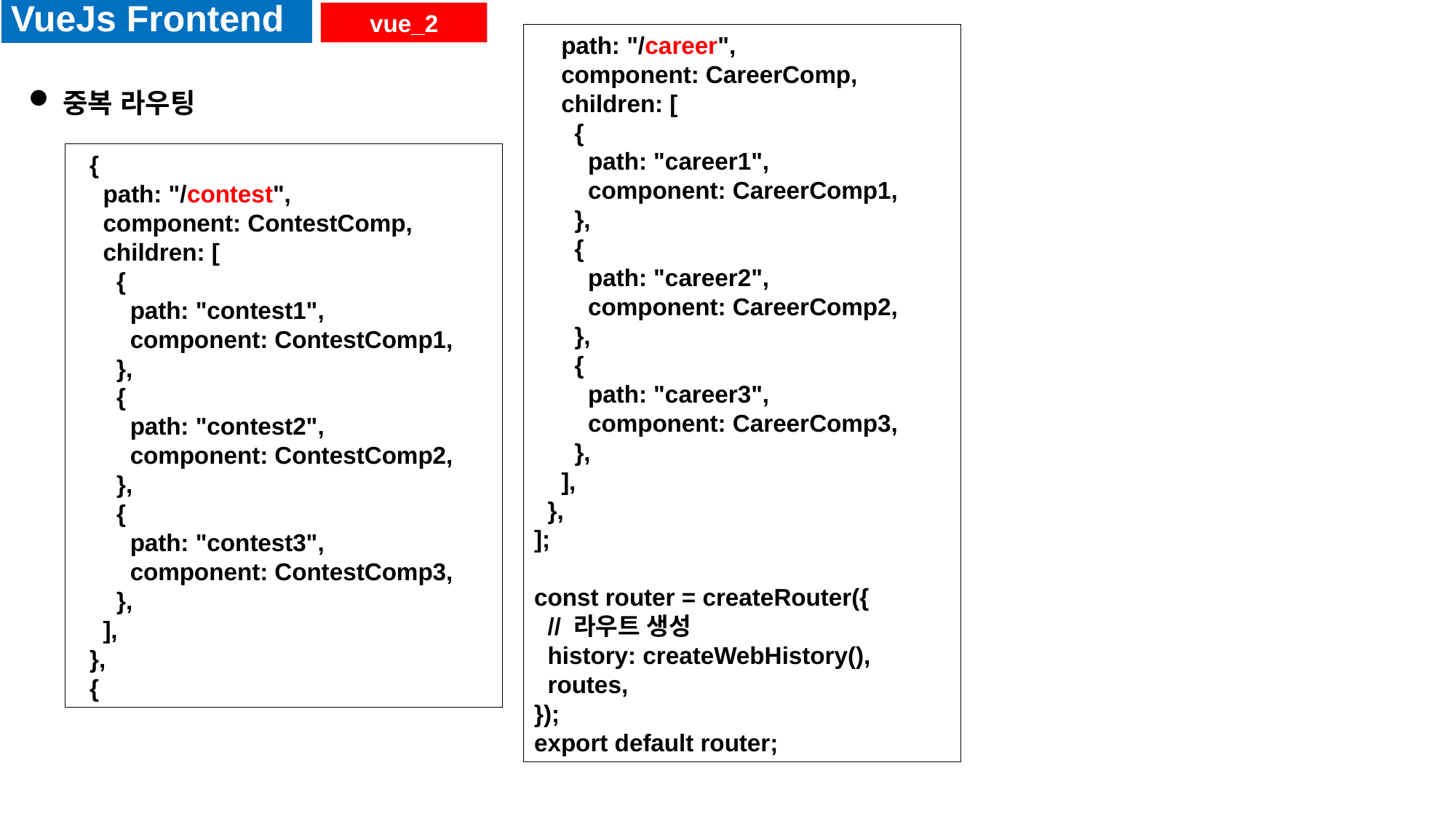

VueJs Frontend
vue_2
    path: "/career",
    component: CareerComp,
    children: [
      {
        path: "career1",
        component: CareerComp1,
      },
      {
        path: "career2",
        component: CareerComp2,
      },
      {
        path: "career3",
        component: CareerComp3,
      },
    ],
  },
];
const router = createRouter({
  // 라우트 생성
  history: createWebHistory(),
  routes,
});
export default router;
중복 라우팅
  {
    path: "/contest",
    component: ContestComp,
    children: [
      {
        path: "contest1",
        component: ContestComp1,
      },
      {
        path: "contest2",
        component: ContestComp2,
      },
      {
        path: "contest3",
        component: ContestComp3,
      },
    ],
  },
  {